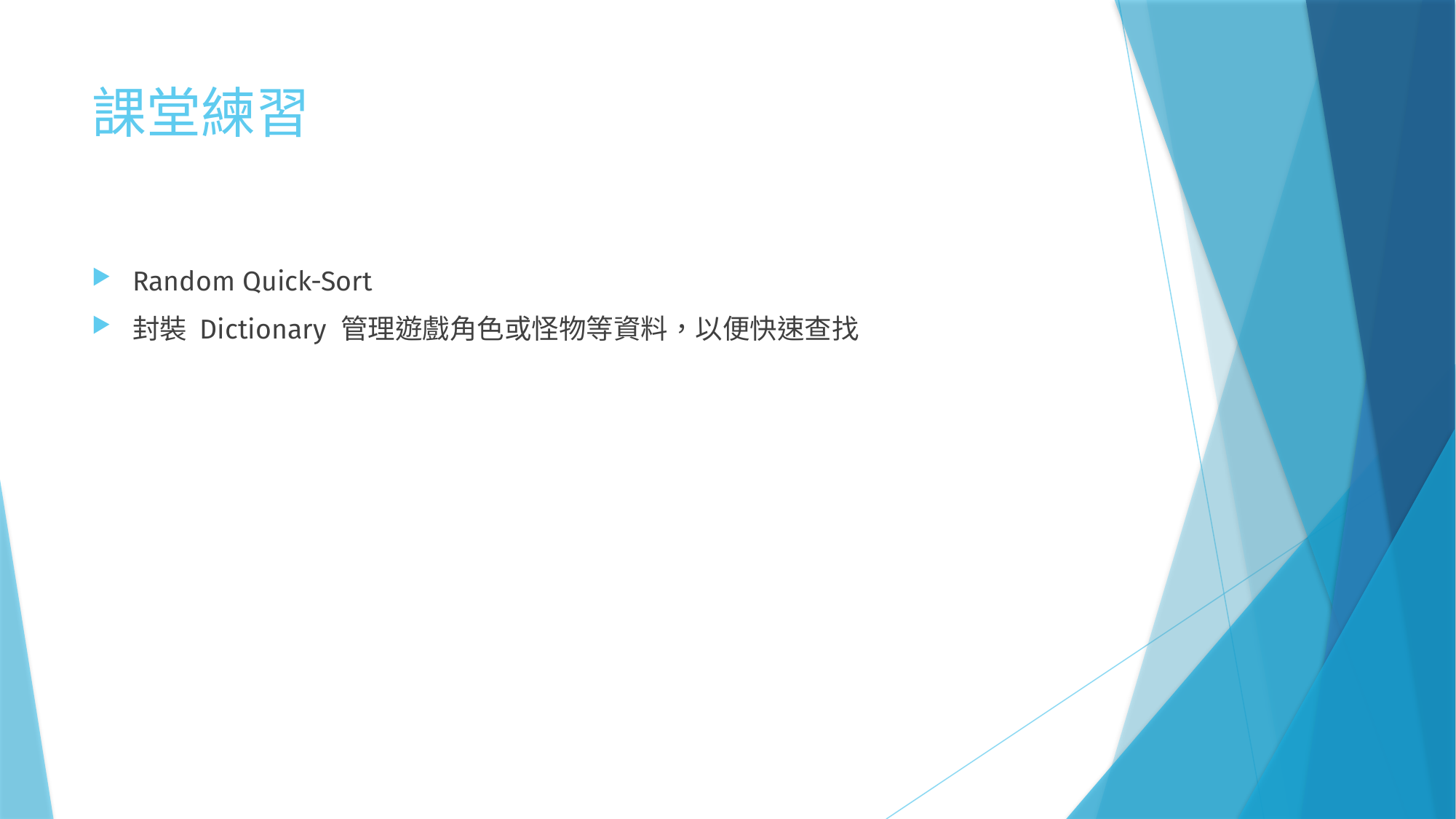

# 課堂練習
Random Quick-Sort
封裝 Dictionary 管理遊戲角色或怪物等資料，以便快速查找